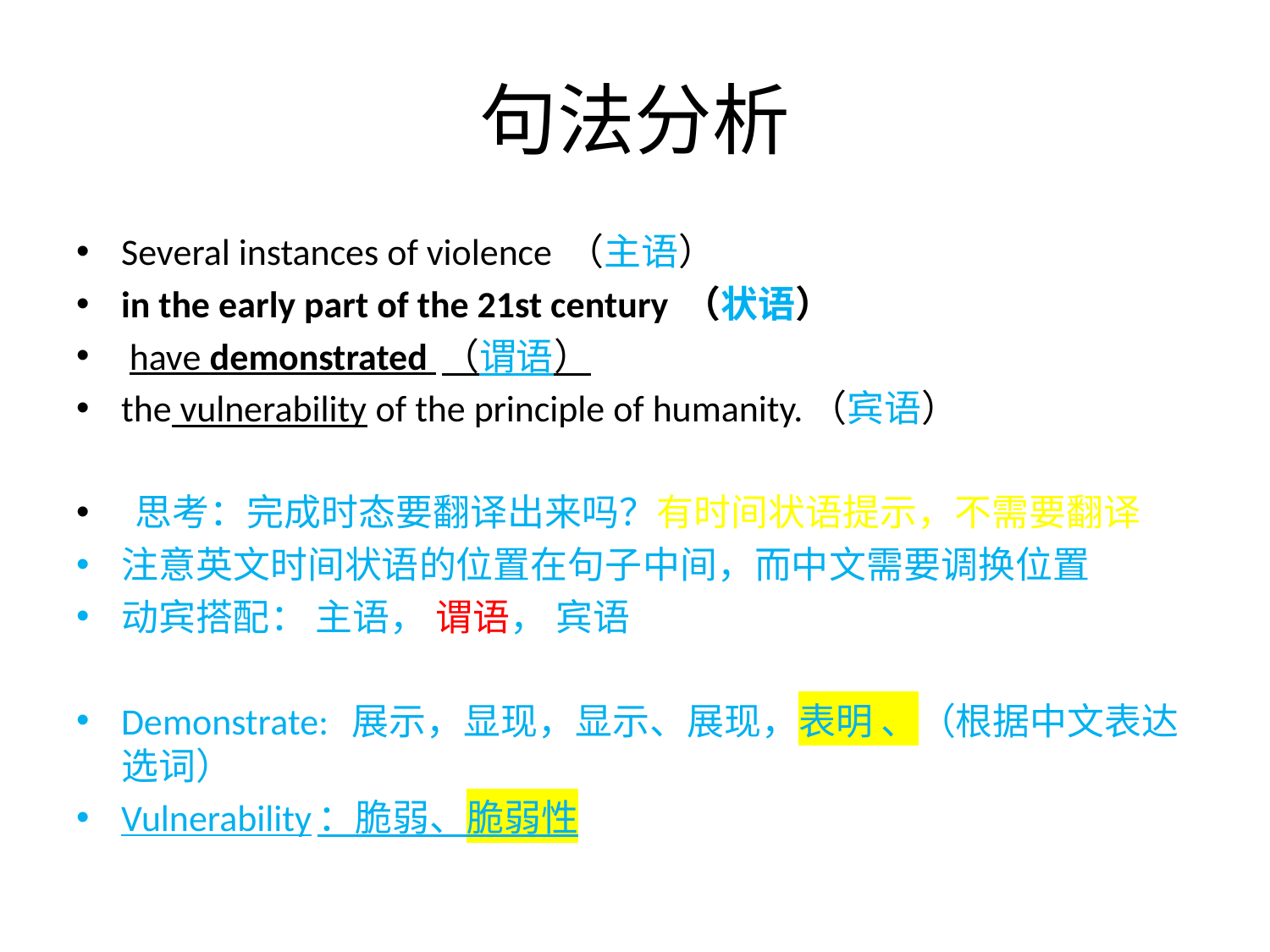

# 句法分析
Several instances of violence （主语）
in the early part of the 21st century （状语）
 have demonstrated （谓语）
the vulnerability of the principle of humanity.（宾语）

 思考：完成时态要翻译出来吗？有时间状语提示，不需要翻译
注意英文时间状语的位置在句子中间，而中文需要调换位置
动宾搭配： 主语， 谓语， 宾语

Demonstrate:  展示，显现，显示、展现，表明 、（根据中文表达选词）
Vulnerability：脆弱、脆弱性